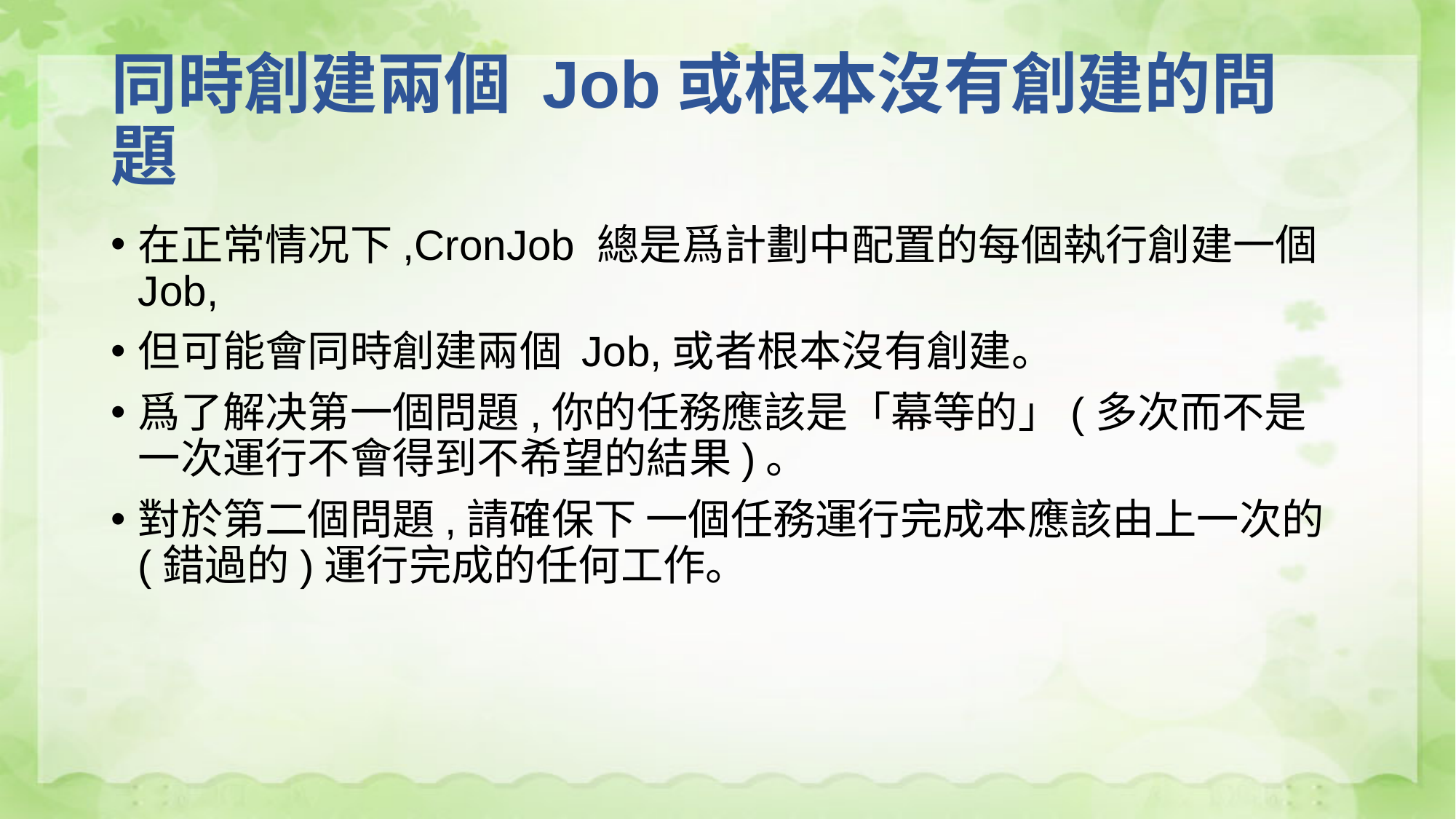

# 同時創建兩個 Job或根本沒有創建的問題
在正常情况下,CronJob 總是爲計劃中配置的每個執行創建一個 Job,
但可能會同時創建兩個 Job,或者根本沒有創建。
爲了解决第一個問題,你的任務應該是「幕等的」(多次而不是一次運行不會得到不希望的結果)。
對於第二個問題,請確保下 一個任務運行完成本應該由上一次的(錯過的)運行完成的任何工作。